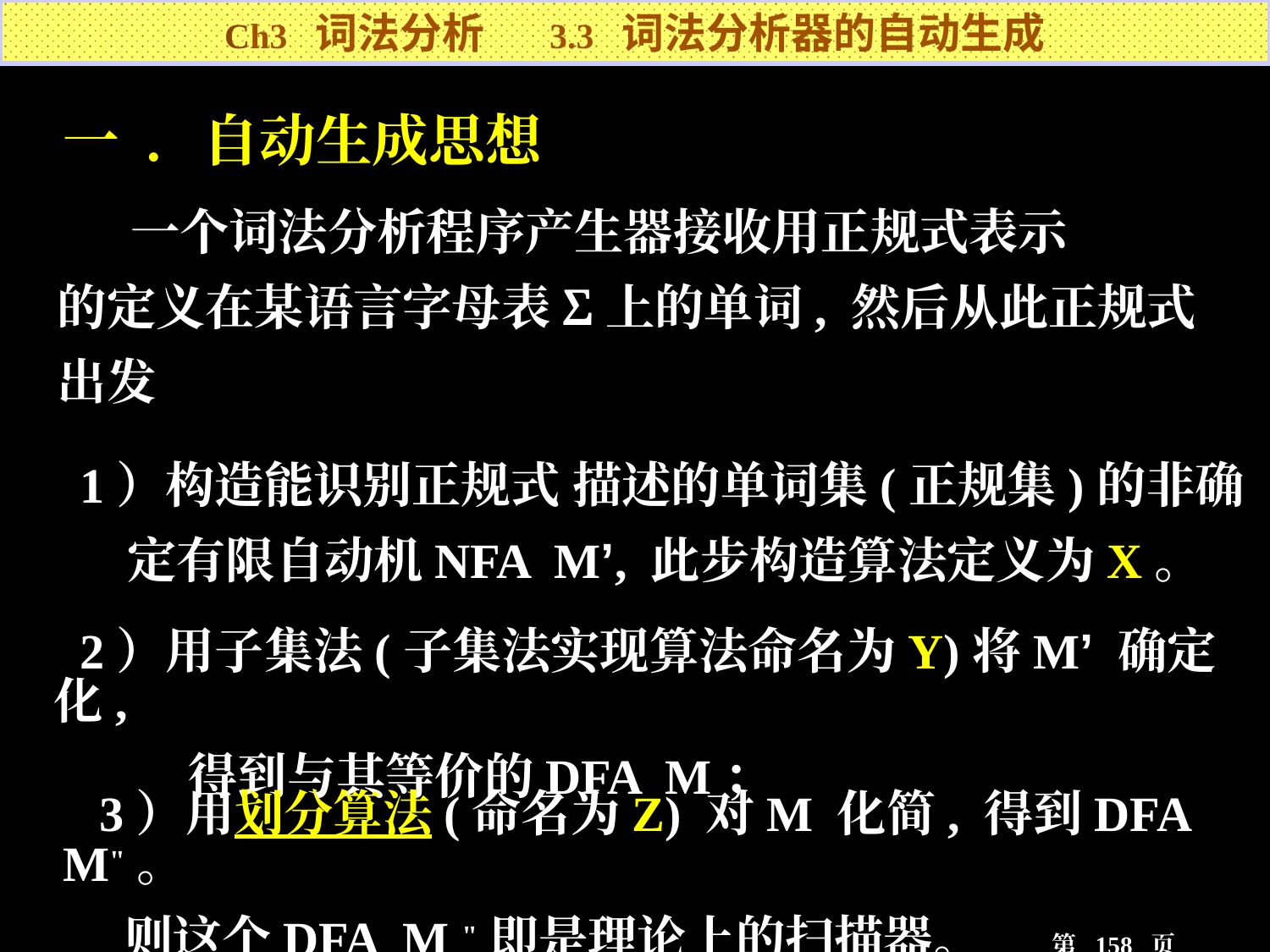

Ch3  词法分析       3.3  词法分析器的自动生成
一 .  自动生成思想
     一个词法分析程序产生器接收用正规式表示
的定义在某语言字母表Σ上的单词, 然后从此正规式
出发
  1）构造能识别正规式 描述的单词集(正规集)的非确
     定有限自动机NFA  M’, 此步构造算法定义为X。
  2）用子集法(子集法实现算法命名为Y)将M’ 确定化,
          得到与其等价的DFA  M；
   3）用划分算法(命名为Z) 对M 化简, 得到DFA  M"。
    则这个DFA  M "即是理论上的扫描器。